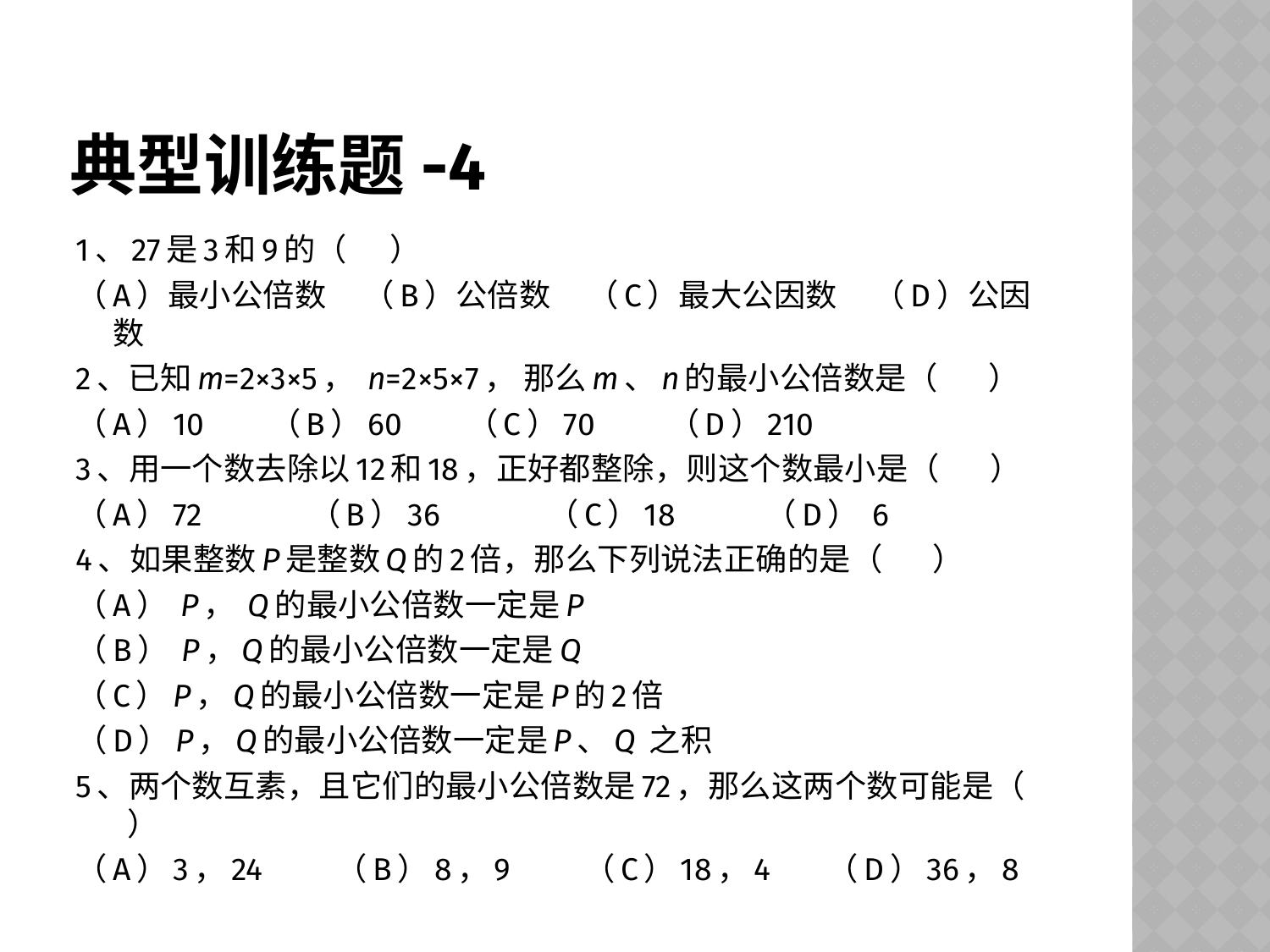

# 典型训练题-4
1、27是3和9的（      ）
（A）最小公倍数     （B）公倍数     （C）最大公因数     （D）公因数
2、已知m=2×3×5， n=2×5×7， 那么m、n的最小公倍数是（       ）
（A）10       （B）60       （C）70        （D）210
3、用一个数去除以12和18，正好都整除，则这个数最小是（       ）
（A）72            （B）36            （C）18          （D） 6
4、如果整数P是整数Q的2倍，那么下列说法正确的是（       ）
（A） P， Q的最小公倍数一定是P
（B） P，Q的最小公倍数一定是Q
（C）P，Q的最小公倍数一定是P的2倍
（D）P，Q的最小公倍数一定是P、Q 之积
5、两个数互素，且它们的最小公倍数是72，那么这两个数可能是（       ）
（A）3，24        （B）8，9        （C）18，4      （D）36，8